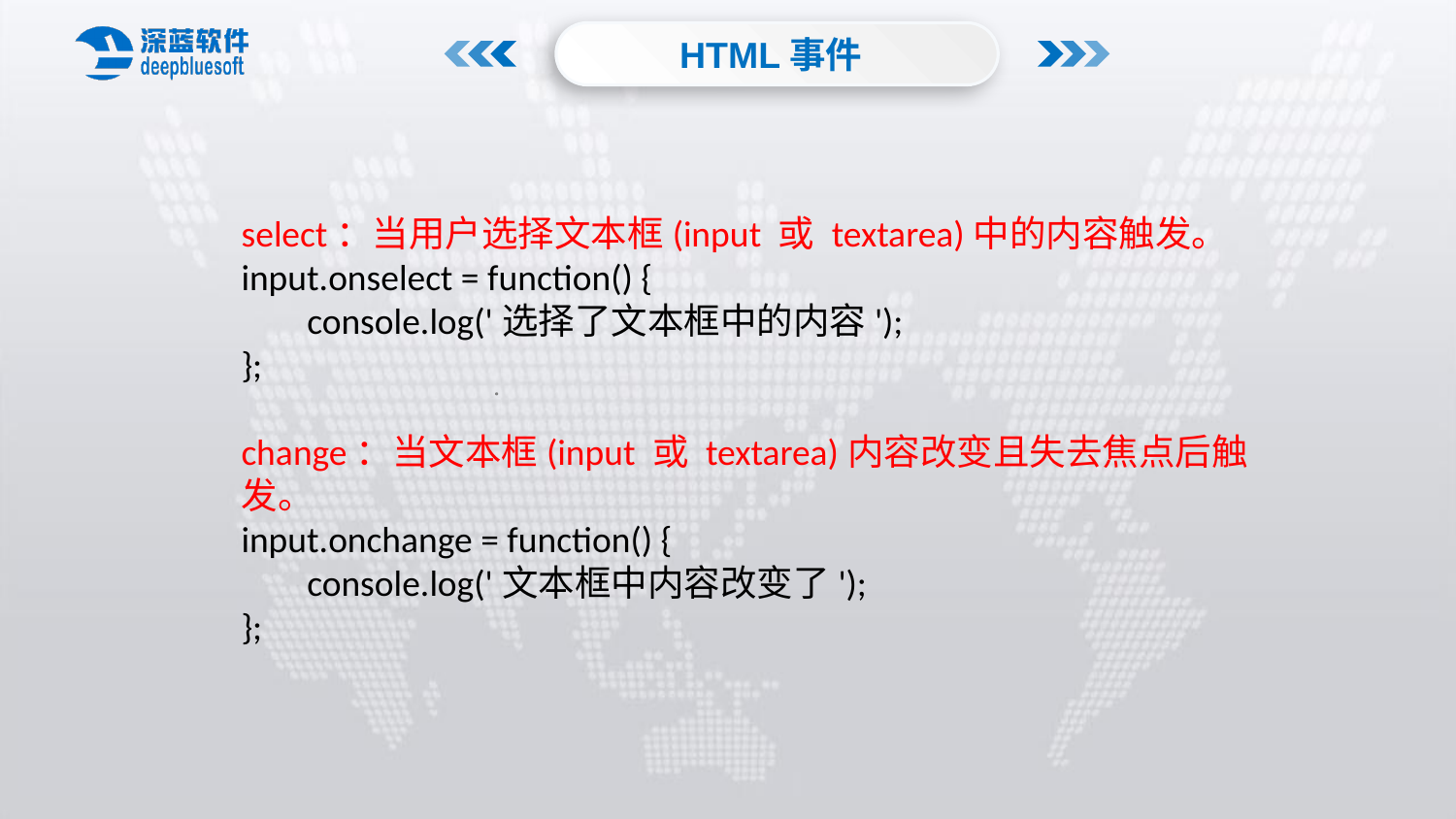

HTML事件

select：当用户选择文本框(input 或 textarea)中的内容触发。
input.onselect = function() {
        console.log('选择了文本框中的内容');
};

change：当文本框(input 或 textarea)内容改变且失去焦点后触发。
input.onchange = function() {
        console.log('文本框中内容改变了');
};